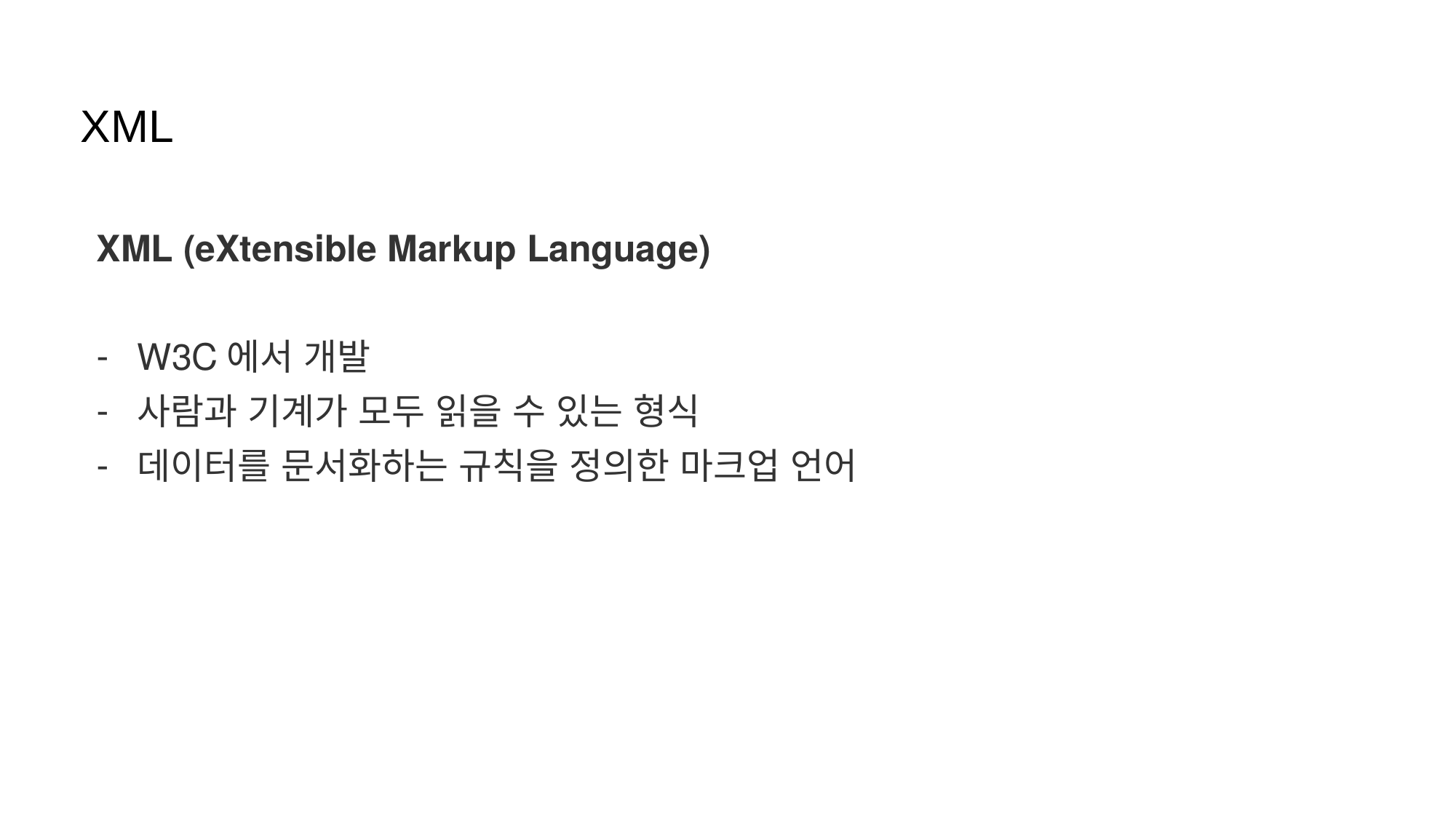

# XML
XML (eXtensible Markup Language)

W3C에서 개발
사람과 기계가 모두 읽을 수 있는 형식
데이터를 문서화하는 규칙을 정의한 마크업 언어